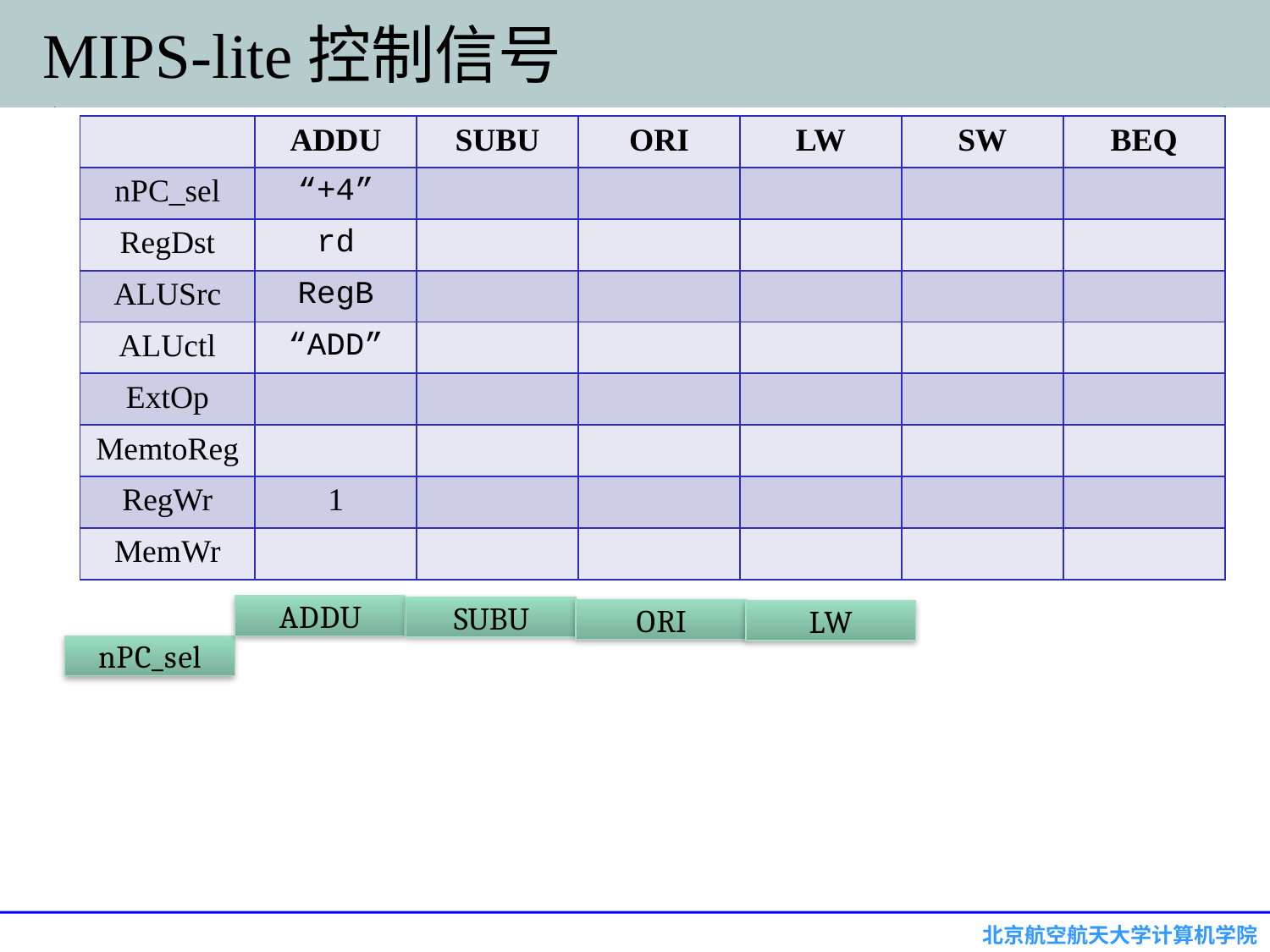

# MIPS-lite控制信号
|  | ADDU | SUBU | ORI | LW | SW | BEQ |
| --- | --- | --- | --- | --- | --- | --- |
| nPC\_sel | “+4” |  |  |  |  |  |
| RegDst | rd |  |  |  |  |  |
| ALUSrc | RegB |  |  |  |  |  |
| ALUctl | “ADD” |  |  |  |  |  |
| ExtOp |  |  |  |  |  |  |
| MemtoReg |  |  |  |  |  |  |
| RegWr | 1 |  |  |  |  |  |
| MemWr |  |  |  |  |  |  |
ADDU
SUBU
ORI
LW
nPC_sel